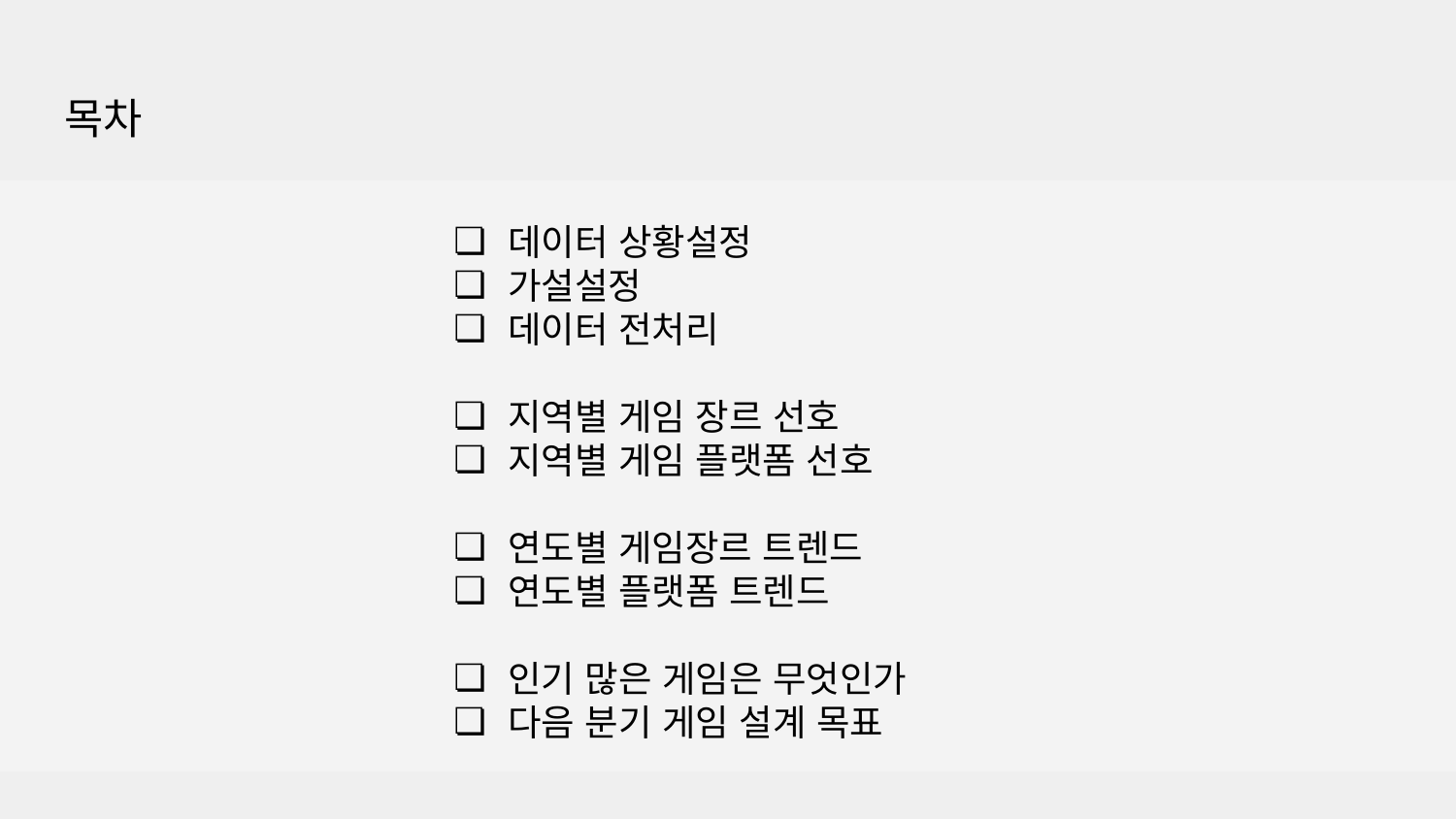

# 목차

데이터 상황설정
가설설정
데이터 전처리

지역별 게임 장르 선호
지역별 게임 플랫폼 선호

연도별 게임장르 트렌드
연도별 플랫폼 트렌드

인기 많은 게임은 무엇인가
다음 분기 게임 설계 목표